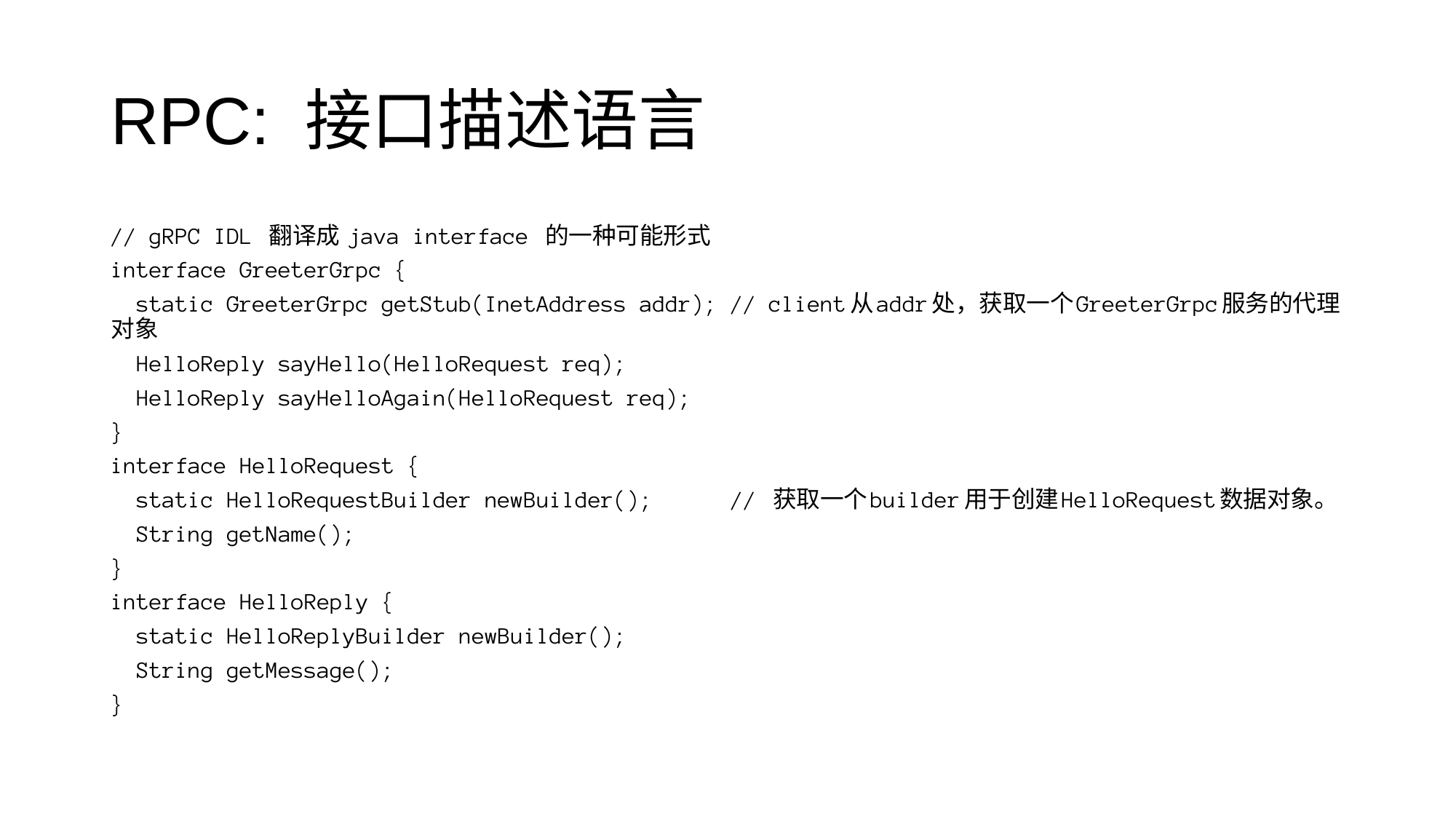

# RPC: 接口描述语言
// gRPC IDL 翻译成 java interface 的一种可能形式
interface GreeterGrpc {
  static GreeterGrpc getStub(InetAddress addr); // client从addr处，获取一个GreeterGrpc服务的代理对象
  HelloReply sayHello(HelloRequest req);
  HelloReply sayHelloAgain(HelloRequest req);
}
interface HelloRequest {
  static HelloRequestBuilder newBuilder();      // 获取一个builder用于创建HelloRequest数据对象。
  String getName();
}
interface HelloReply {
  static HelloReplyBuilder newBuilder();
  String getMessage();
}